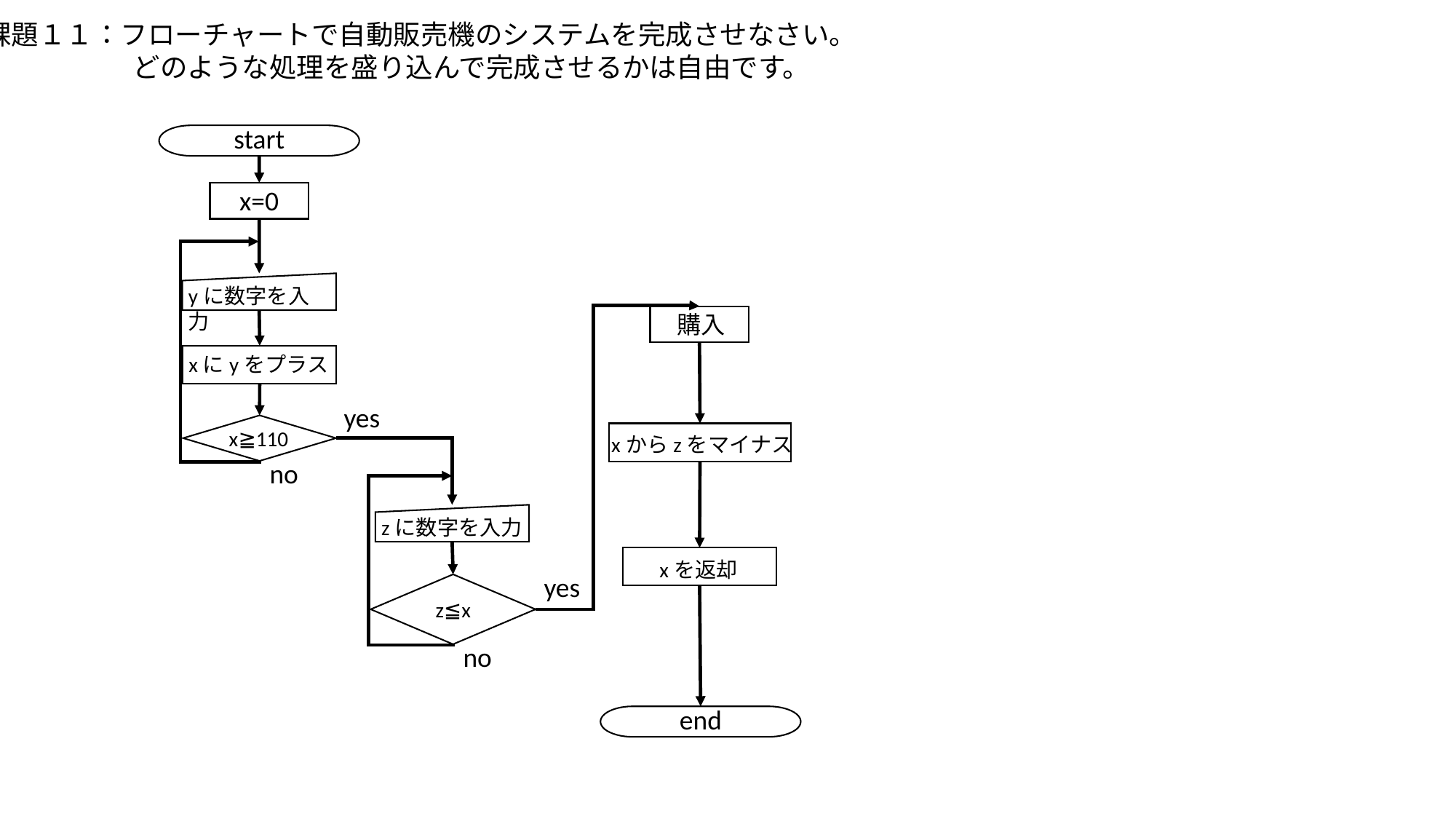

課題１１：フローチャートで自動販売機のシステムを完成させなさい。
　　　　　  どのような処理を盛り込んで完成させるかは自由です。

start
x=0

yに数字を入力
購入

xにyをプラス
yes

x≧110

xからzをマイナス
no

zに数字を入力

xを返却
yes

z≦x
no

end